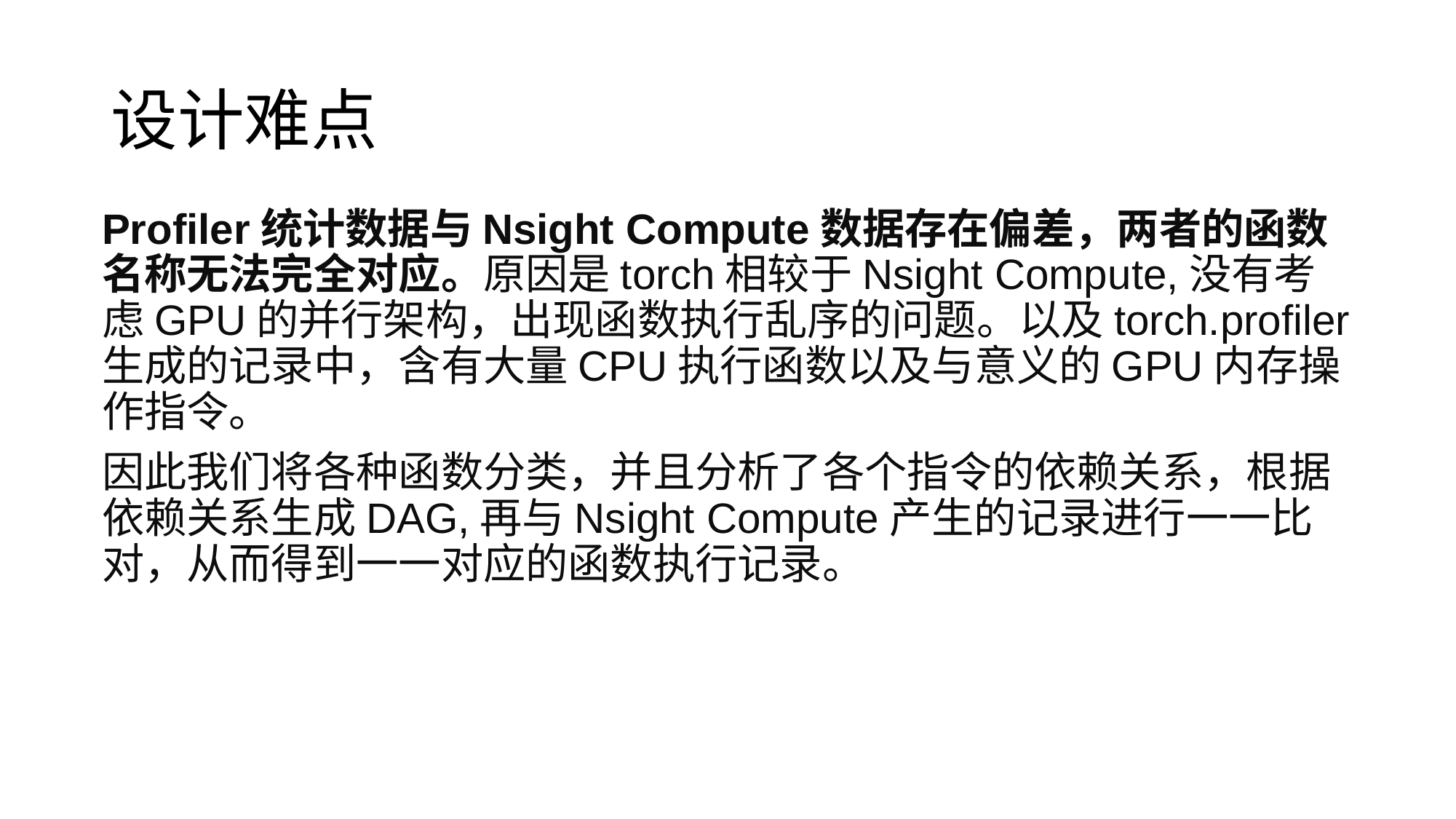

# 设计难点
Profiler统计数据与Nsight Compute数据存在偏差，两者的函数名称无法完全对应。原因是torch相较于Nsight Compute,没有考虑GPU的并行架构，出现函数执行乱序的问题。以及torch.profiler生成的记录中，含有大量CPU执行函数以及与意义的GPU内存操作指令。
因此我们将各种函数分类，并且分析了各个指令的依赖关系，根据依赖关系生成DAG,再与Nsight Compute产生的记录进行一一比对，从而得到一一对应的函数执行记录。